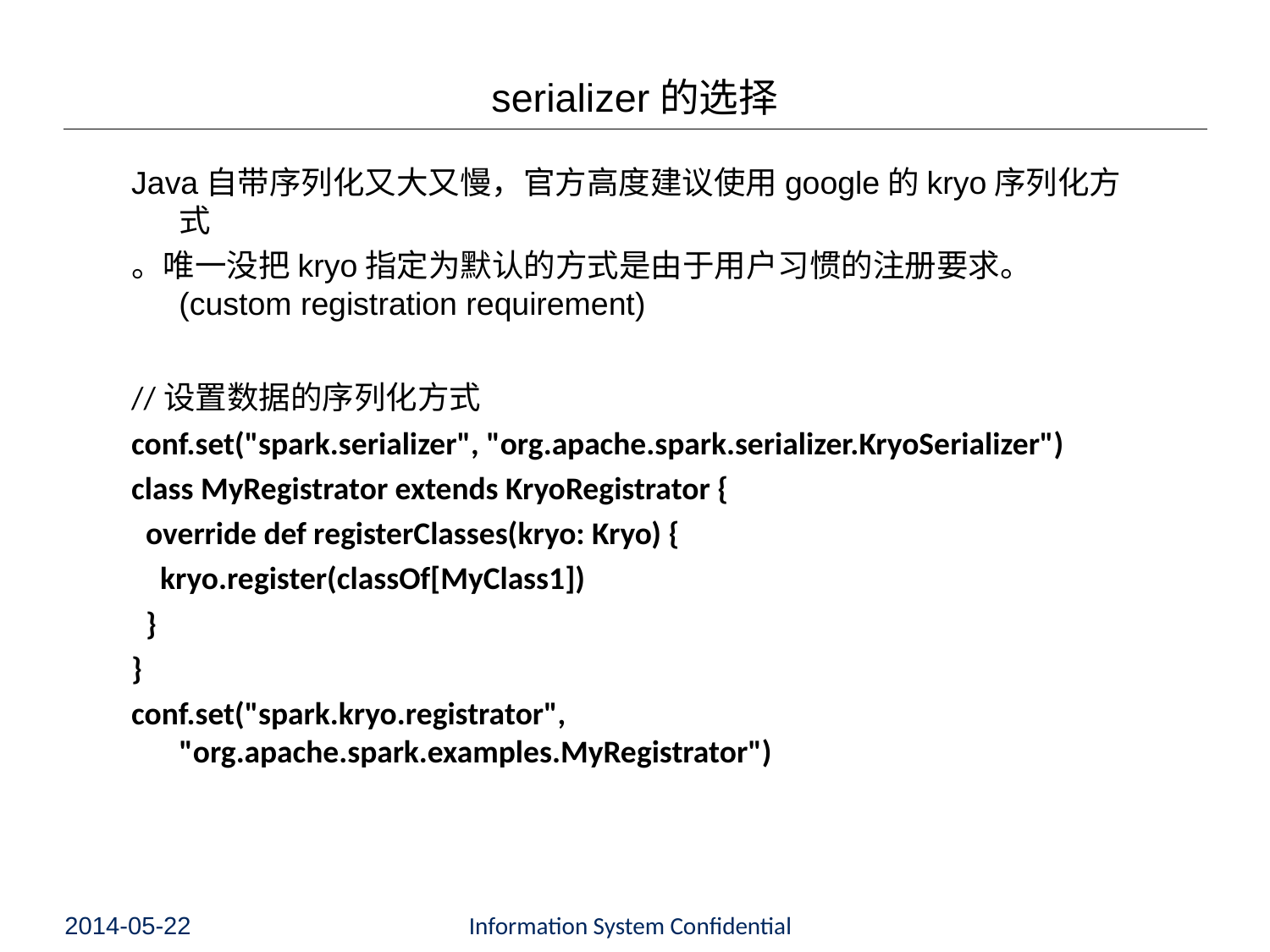

# serializer的选择
Java自带序列化又大又慢，官方高度建议使用google的kryo序列化方式
。唯一没把kryo指定为默认的方式是由于用户习惯的注册要求。(custom registration requirement)

//设置数据的序列化方式
conf.set("spark.serializer", "org.apache.spark.serializer.KryoSerializer")
class MyRegistrator extends KryoRegistrator {
  override def registerClasses(kryo: Kryo) {
    kryo.register(classOf[MyClass1])
  }
}
conf.set("spark.kryo.registrator", "org.apache.spark.examples.MyRegistrator")

23